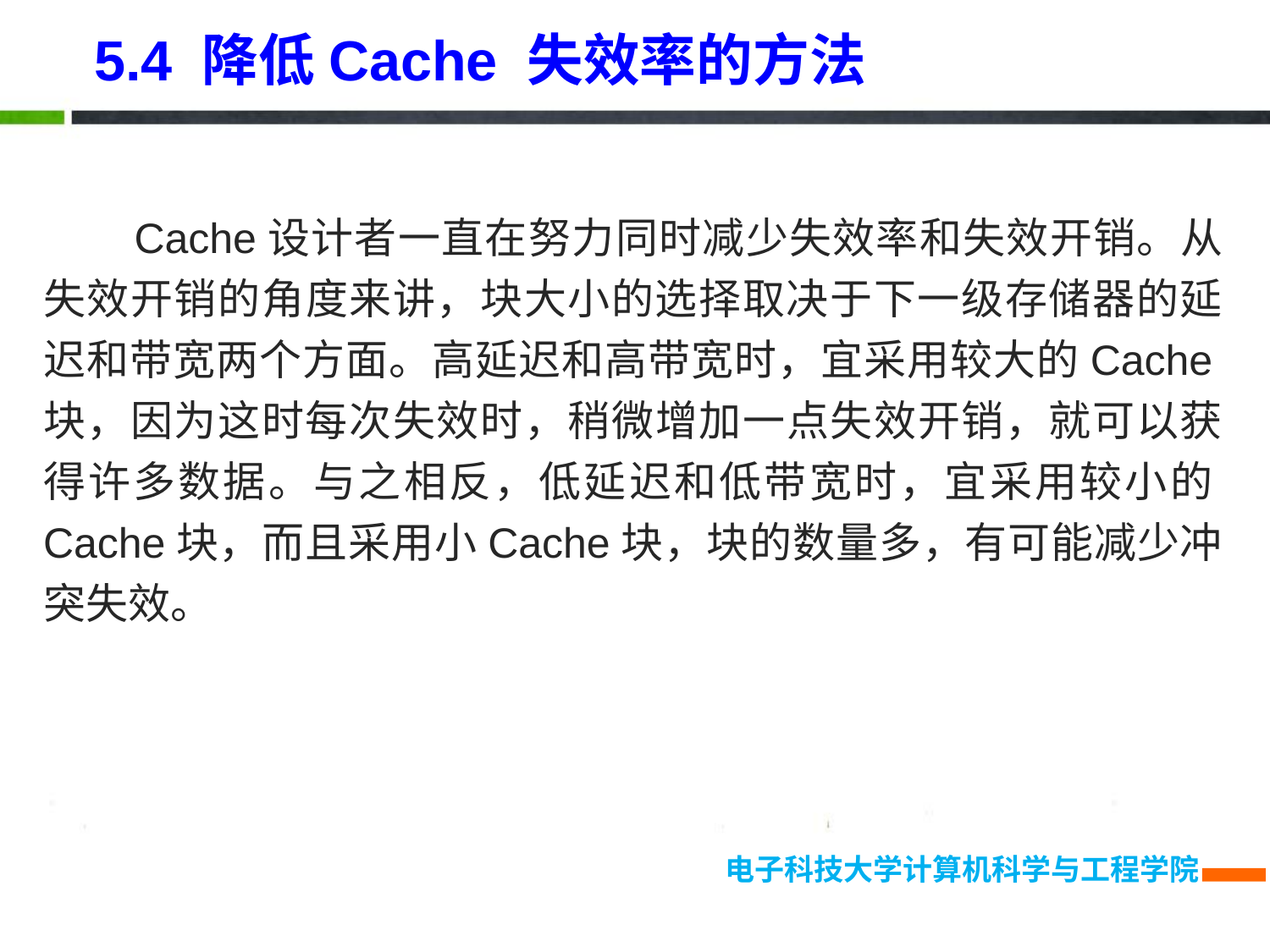

5.4 降低Cache 失效率的方法
       Cache设计者一直在努力同时减少失效率和失效开销。从失效开销的角度来讲，块大小的选择取决于下一级存储器的延迟和带宽两个方面。高延迟和高带宽时，宜采用较大的Cache块，因为这时每次失效时，稍微增加一点失效开销，就可以获得许多数据。与之相反，低延迟和低带宽时，宜采用较小的Cache块，而且采用小Cache块，块的数量多，有可能减少冲突失效。
78